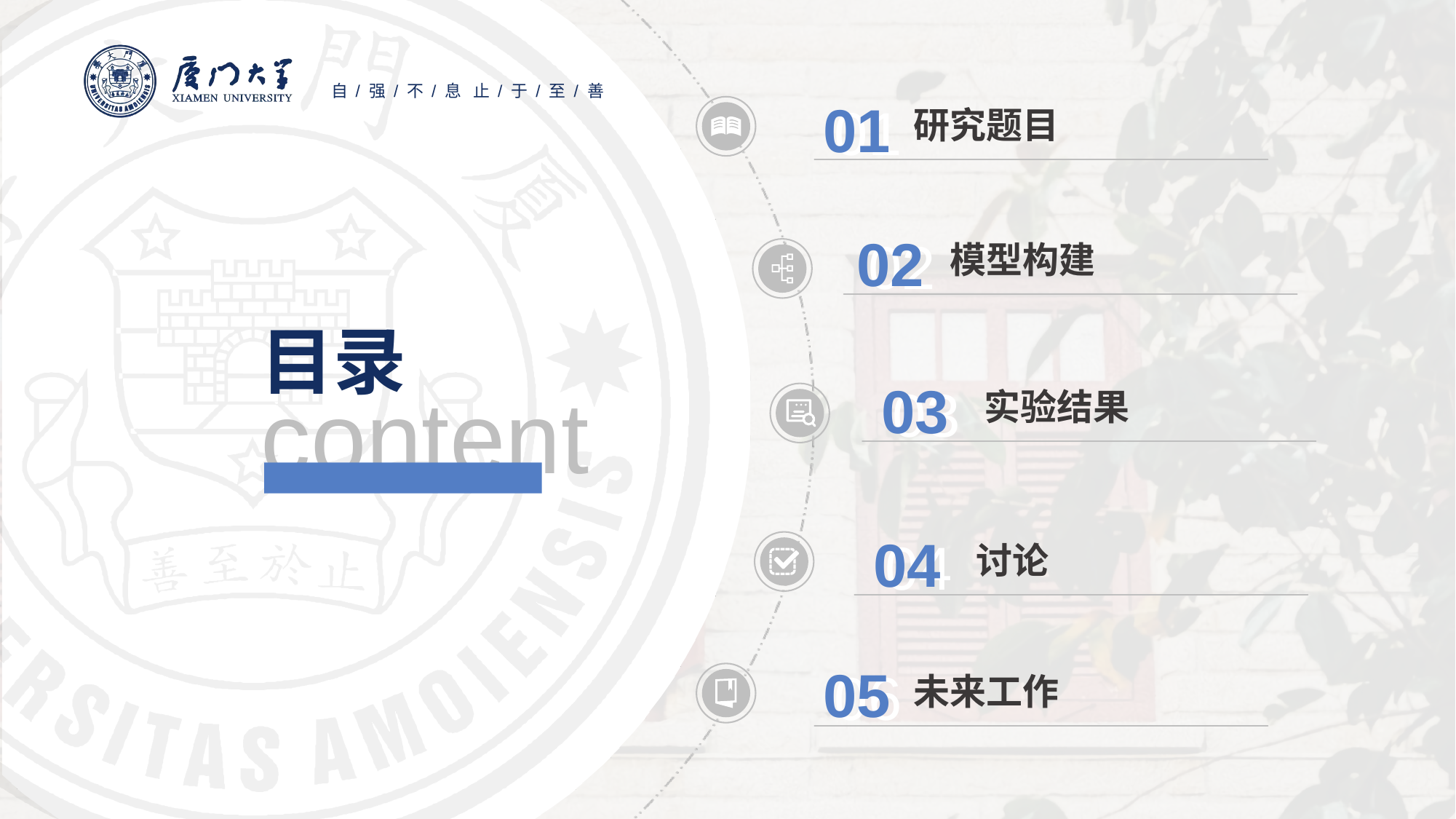

01
01
研究题目

02
02
模型构建

03
03
实验结果

04
04
讨论

05
06
未来工作